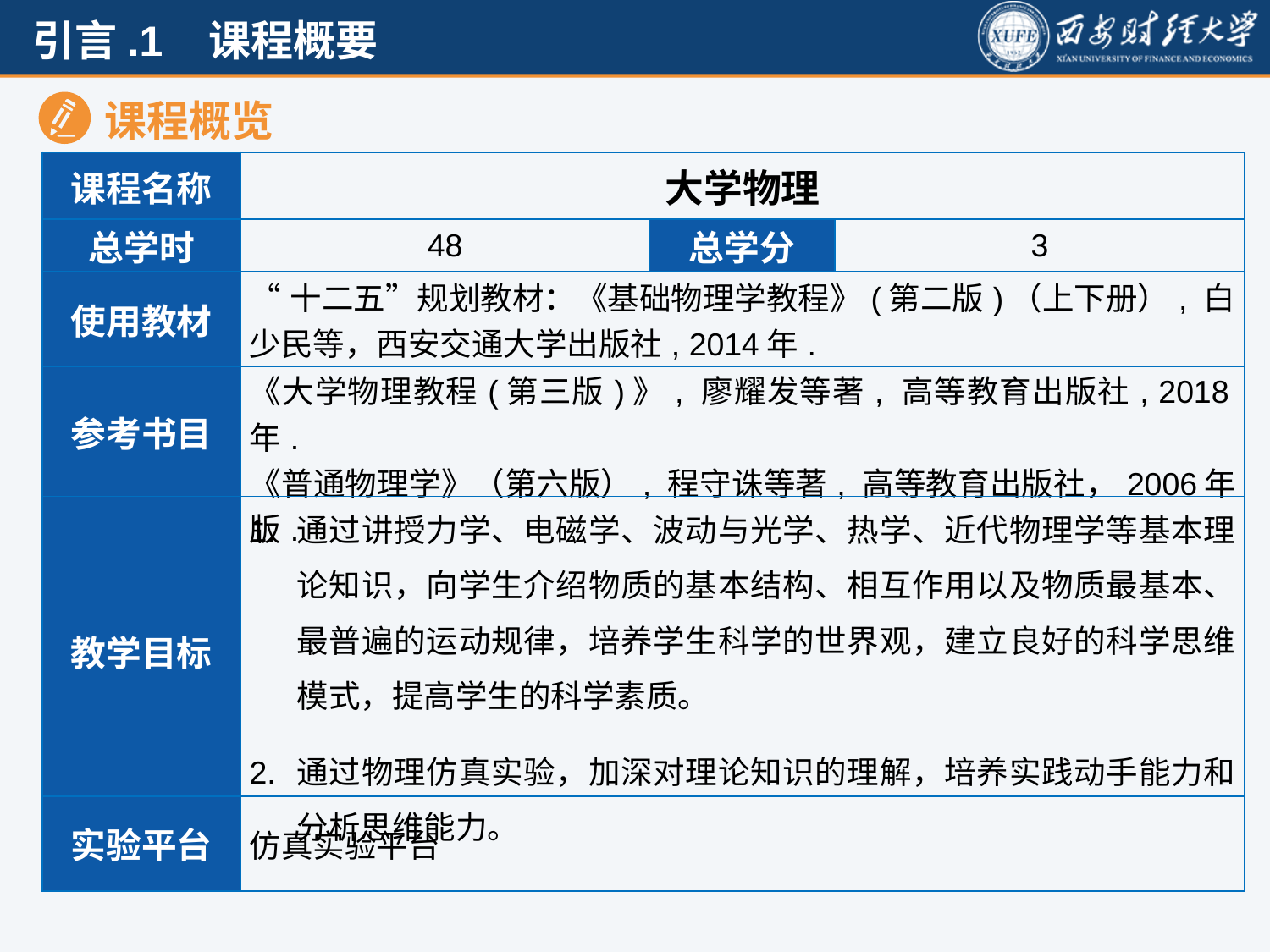

课程概览

| 课程名称 | 大学物理 |  |  |
| --- | --- | --- | --- |
| 总学时 | 48 | 总学分 | 3 |
| 使用教材 | “十二五”规划教材：《基础物理学教程》(第二版)（上下册）, 白少民等，西安交通大学出版社, 2014年. |  |  |
| 参考书目 | 《大学物理教程(第三版)》, 廖耀发等著, 高等教育出版社, 2018年. 《普通物理学》（第六版）, 程守诛等著, 高等教育出版社，2006年版. |  |  |
| 教学目标 | 通过讲授力学、电磁学、波动与光学、热学、近代物理学等基本理论知识，向学生介绍物质的基本结构、相互作用以及物质最基本、最普遍的运动规律，培养学生科学的世界观，建立良好的科学思维模式，提高学生的科学素质。 通过物理仿真实验，加深对理论知识的理解，培养实践动手能力和分析思维能力。 |  |  |
| 实验平台 | 仿真实验平台 |  |  |